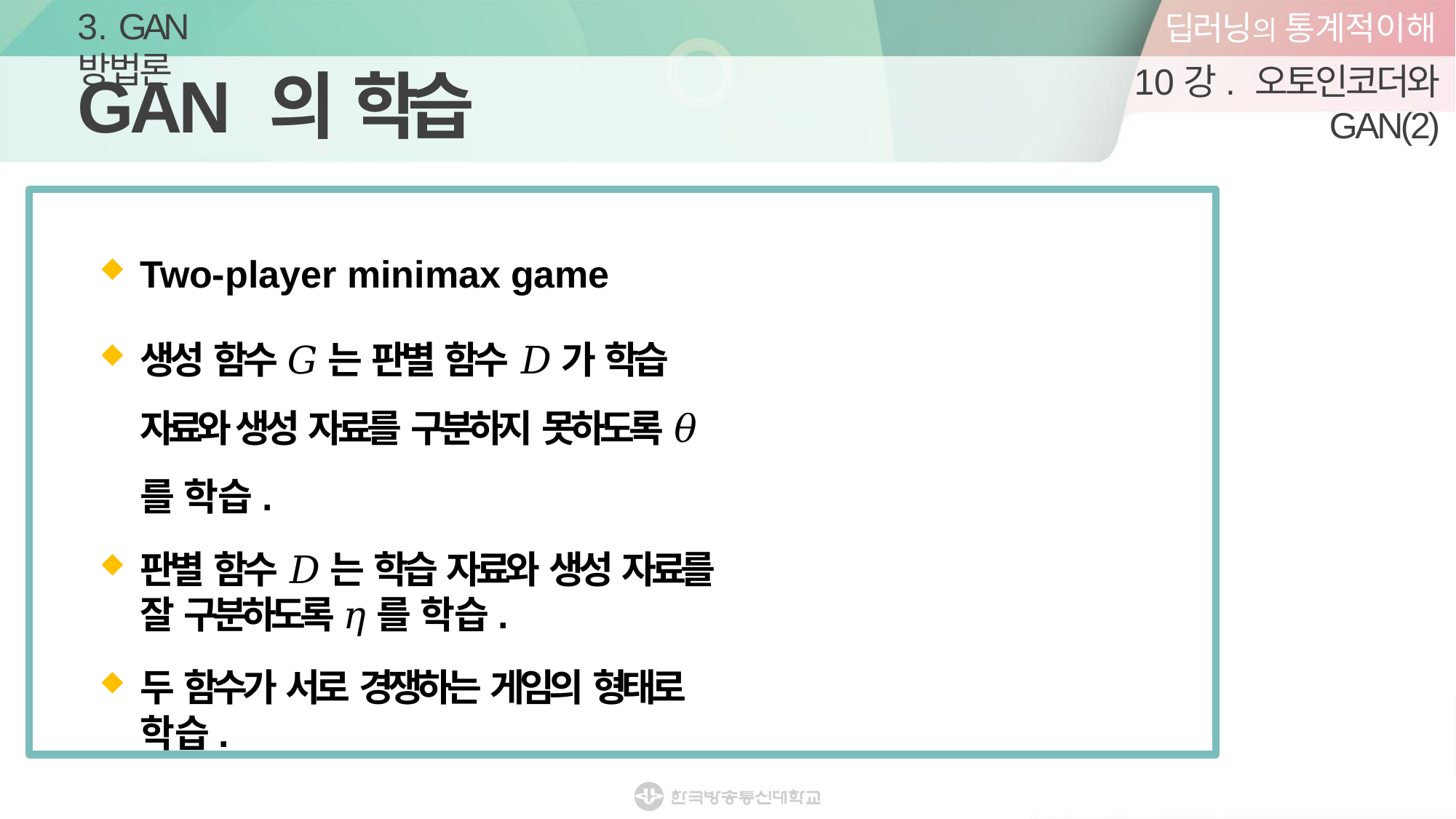

딥러닝의 통계적이해
10강. 오토인코더와 GAN(2)
3. GAN 방법론
# GAN 의 학습

Two-player minimax game
생성 함수 𝐺 는 판별 함수 𝐷 가 학습 자료와 생성 자료를 구분하지 못하도록 𝜃 를 학습.

판별 함수 𝐷 는 학습 자료와 생성 자료를 잘 구분하도록 𝜂 를 학습.

두 함수가 서로 경쟁하는 게임의 형태로 학습.